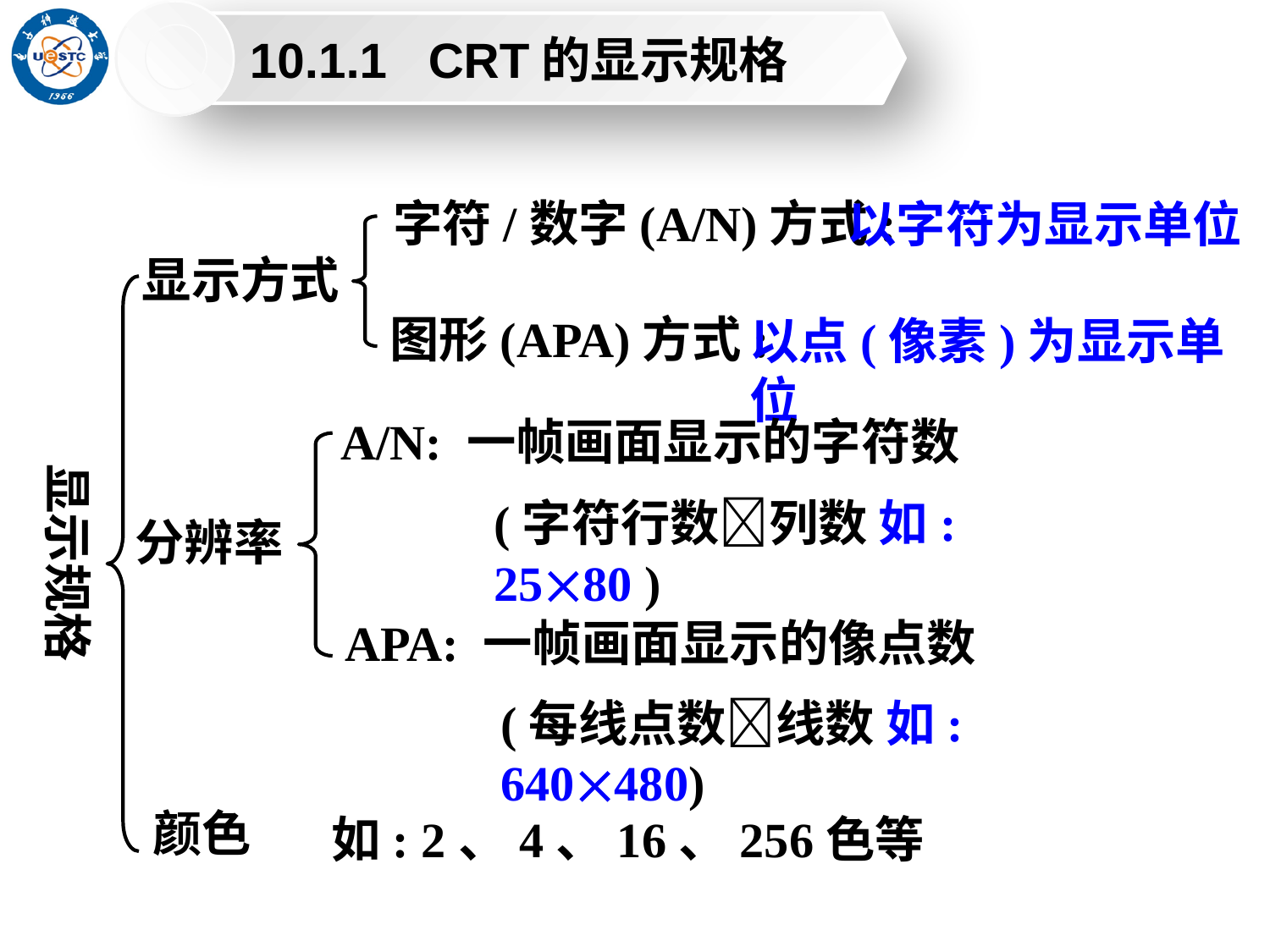

10.1.1   CRT的显示规格

字符/数字(A/N)方式:
以字符为显示单位

显示方式

图形(APA)方式:
以点(像素)为显示单位
A/N: 一帧画面显示的字符数

显示规格
(字符行数×列数 如: 25×80 )
分辨率
APA: 一帧画面显示的像点数
(每线点数×线数 如: 640×480)
颜色
如: 2、4、16、256色等